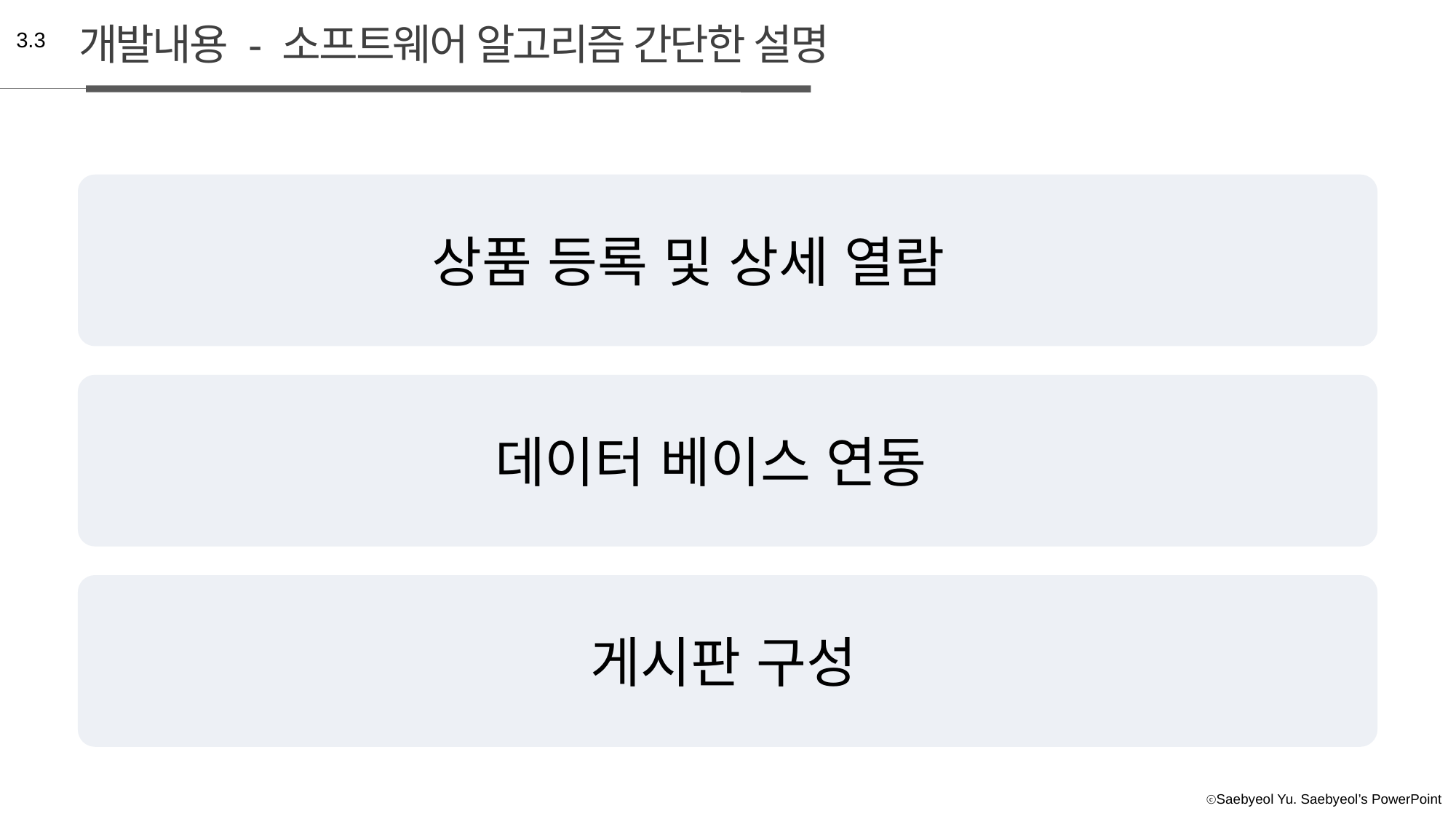

개발내용 - 소프트웨어 알고리즘 간단한 설명
3.3

상품 등록 및 상세 열람

데이터 베이스 연동

게시판 구성